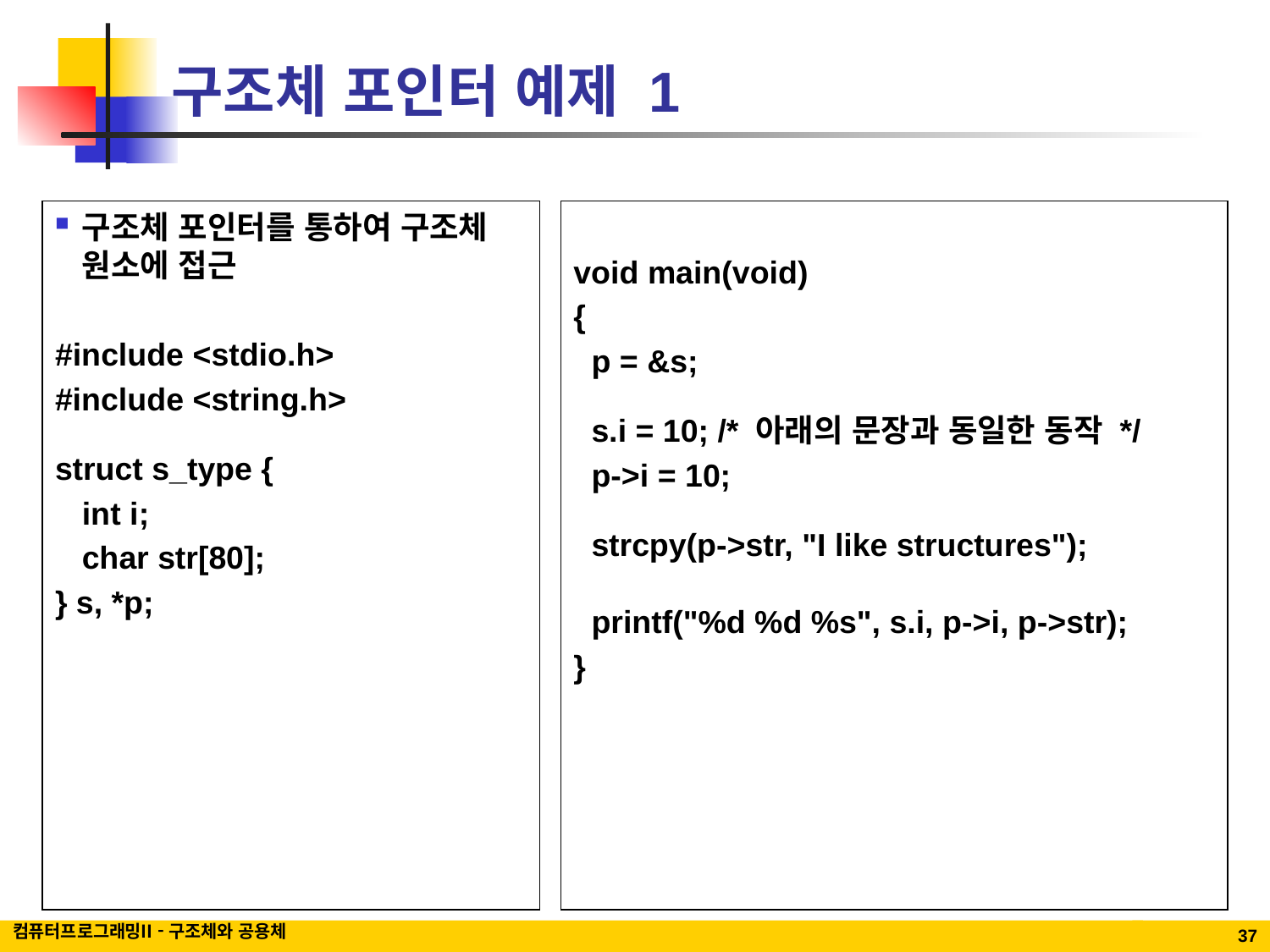

# 구조체 포인터 예제 1
구조체 포인터를 통하여 구조체 원소에 접근

#include <stdio.h>
#include <string.h>

struct s_type {
	int i;
	char str[80];
} s, *p;

void main(void)
{
  p = &s;

  s.i = 10; /* 아래의 문장과 동일한 동작 */
  p->i = 10;

  strcpy(p->str, "I like structures");

  printf("%d %d %s", s.i, p->i, p->str);
}
컴퓨터프로그래밍II - 구조체와 공용체
37